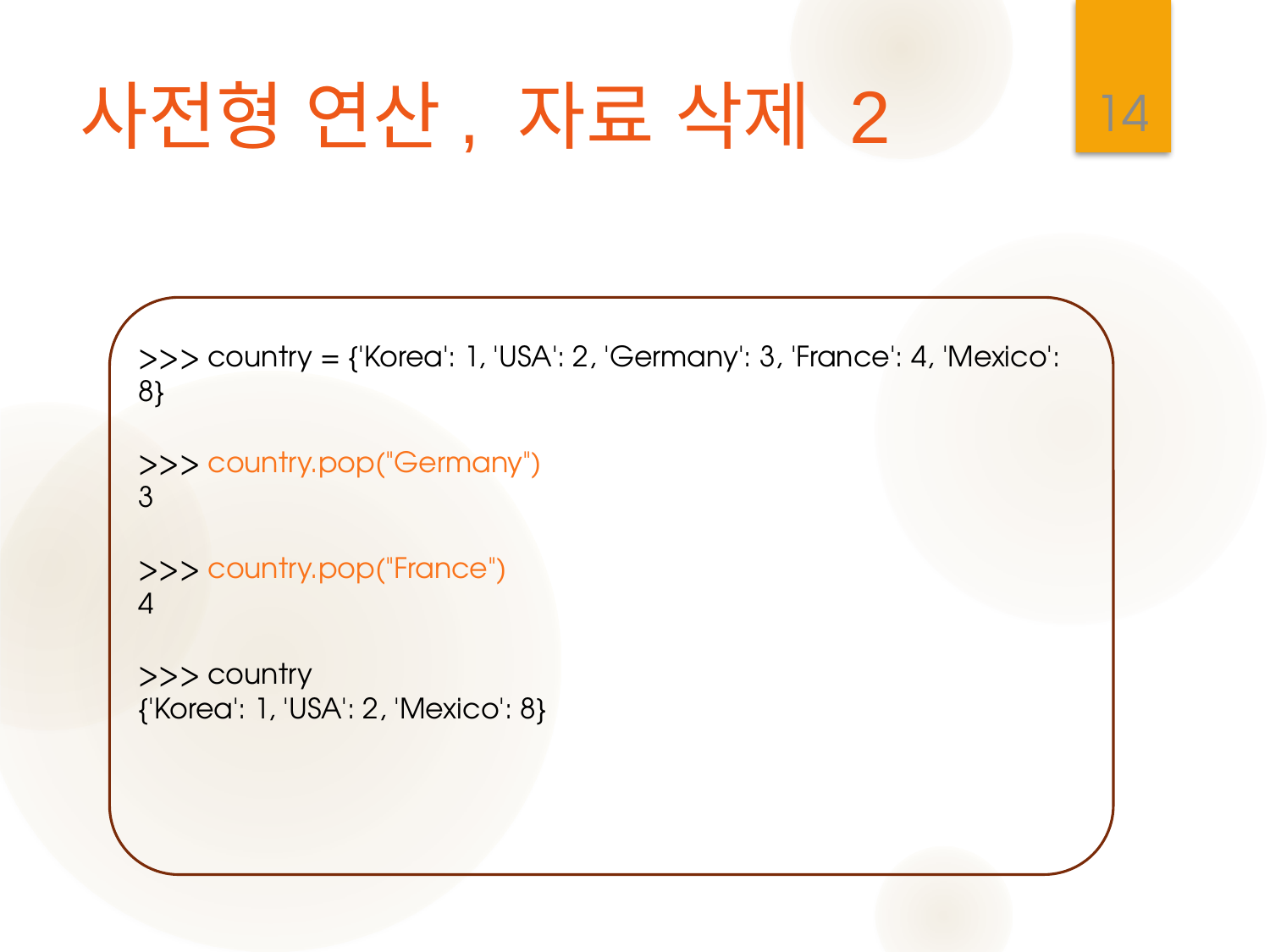

14
# 사전형 연산, 자료 삭제 2

>>> country = {'Korea': 1, 'USA': 2, 'Germany': 3, 'France': 4, 'Mexico': 8}

>>> country.pop("Germany")
3

>>> country.pop("France")
4

>>> country
{'Korea': 1, 'USA': 2, 'Mexico': 8}